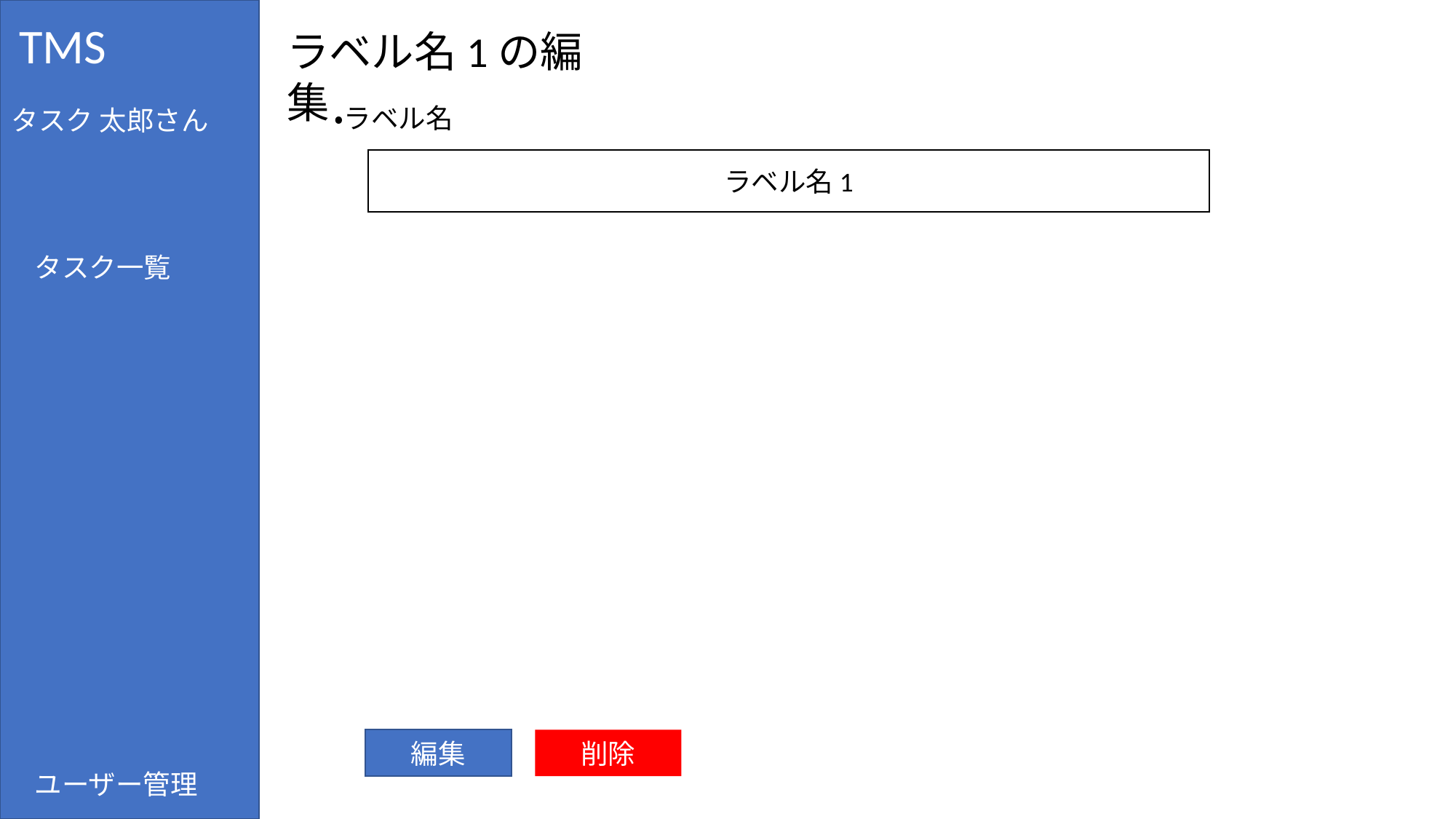

TMS
タスク 太郎さん
ユーザー管理
タスク一覧
タスク 太郎さん
ラベル名1の編集
・ラベル名
ラベル名1
ユーザー管理
編集
削除